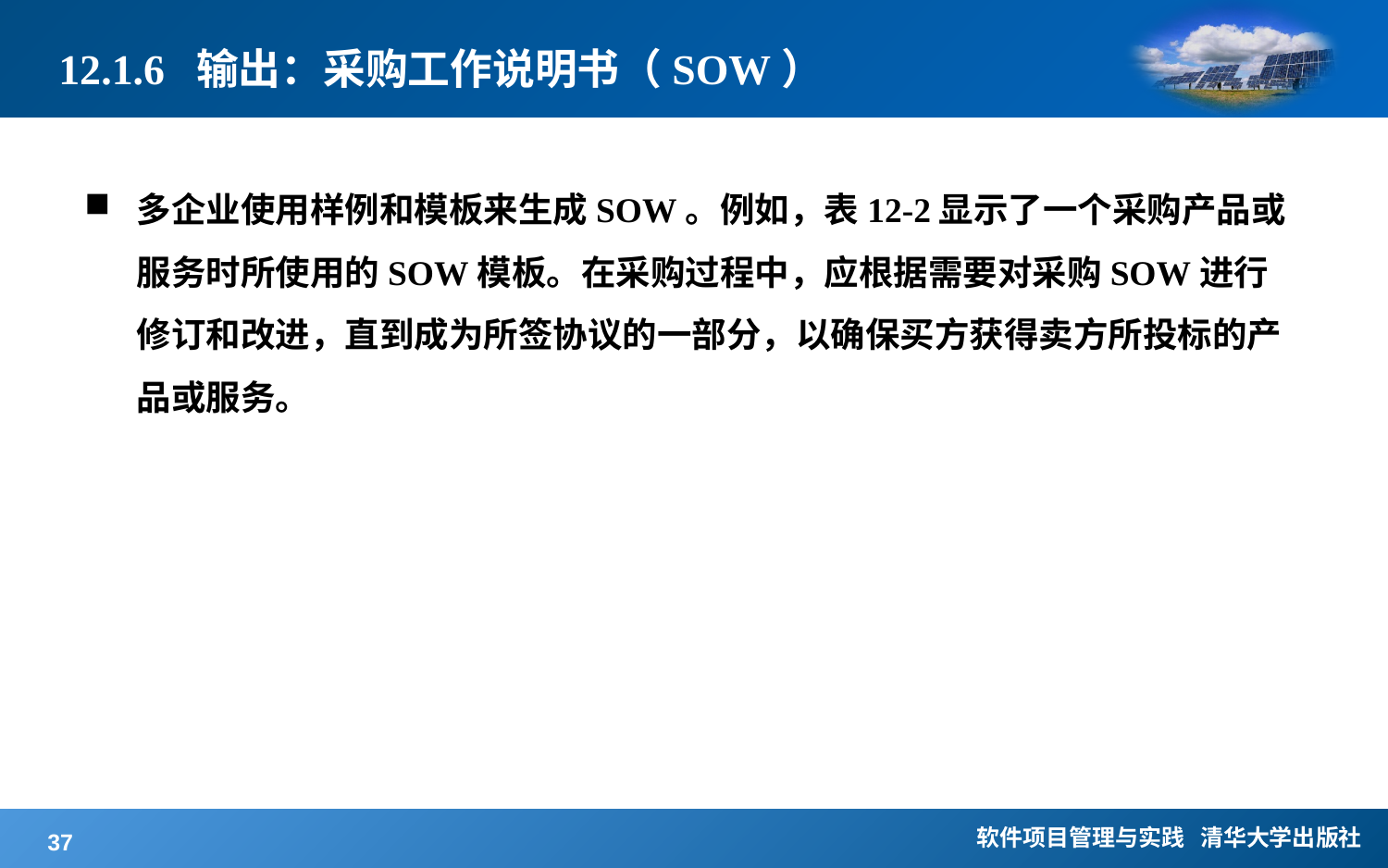

# 12.1.6  输出：采购工作说明书（SOW）
多企业使用样例和模板来生成SOW。例如，表12-2显示了一个采购产品或服务时所使用的SOW模板。在采购过程中，应根据需要对采购SOW进行修订和改进，直到成为所签协议的一部分，以确保买方获得卖方所投标的产品或服务。